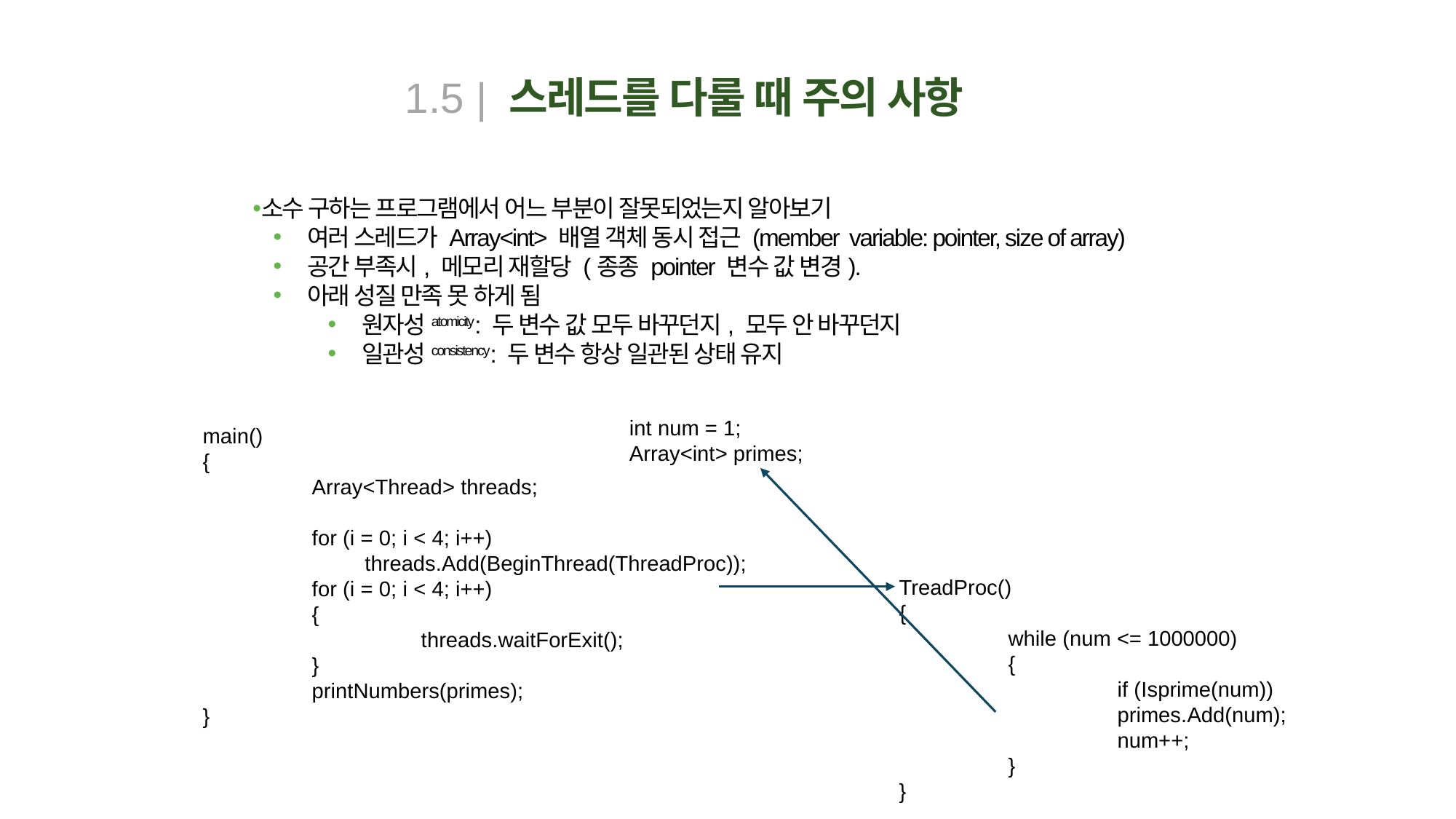

1.5 | 스레드를 다룰 때 주의 사항
소수 구하는 프로그램에서 어느 부분이 잘못되었는지 알아보기
여러 스레드가 Array<int> 배열 객체 동시 접근 (member  variable: pointer, size of array)
공간 부족시, 메모리 재할당 (종종 pointer 변수 값 변경).
아래 성질 만족 못 하게 됨
원자성atomicity: 두 변수 값 모두 바꾸던지, 모두 안 바꾸던지
일관성consistency: 두 변수 항상 일관된 상태 유지
int num = 1;
Array<int> primes;
main()
{
	Array<Thread> threads;

	for (i = 0; i < 4; i++)
                           threads.Add(BeginThread(ThreadProc));
	for (i = 0; i < 4; i++)
	{
		threads.waitForExit();
	}
	printNumbers(primes);
}

TreadProc()
{
	while (num <= 1000000)
	{
		if (Isprime(num))			primes.Add(num);
		num++;
	}
}